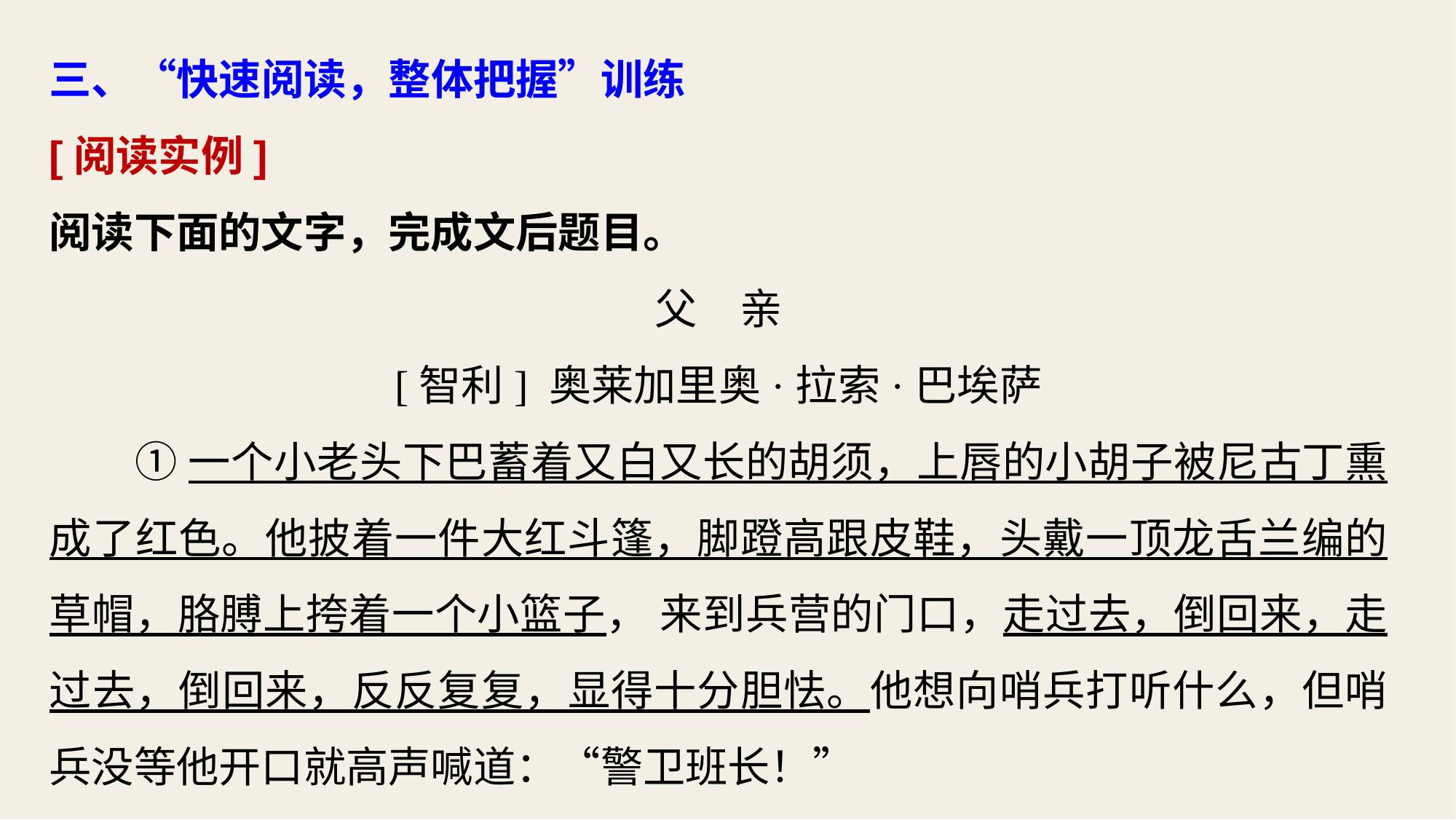

三、“快速阅读，整体把握”训练
[阅读实例]
阅读下面的文字，完成文后题目。
父　亲
[智利] 奥莱加里奥·拉索·巴埃萨
①一个小老头下巴蓄着又白又长的胡须，上唇的小胡子被尼古丁熏成了红色。他披着一件大红斗篷，脚蹬高跟皮鞋，头戴一顶龙舌兰编的草帽，胳膊上挎着一个小篮子， 来到兵营的门口，走过去，倒回来，走过去，倒回来，反反复复，显得十分胆怯。他想向哨兵打听什么，但哨兵没等他开口就高声喊道：“警卫班长！”